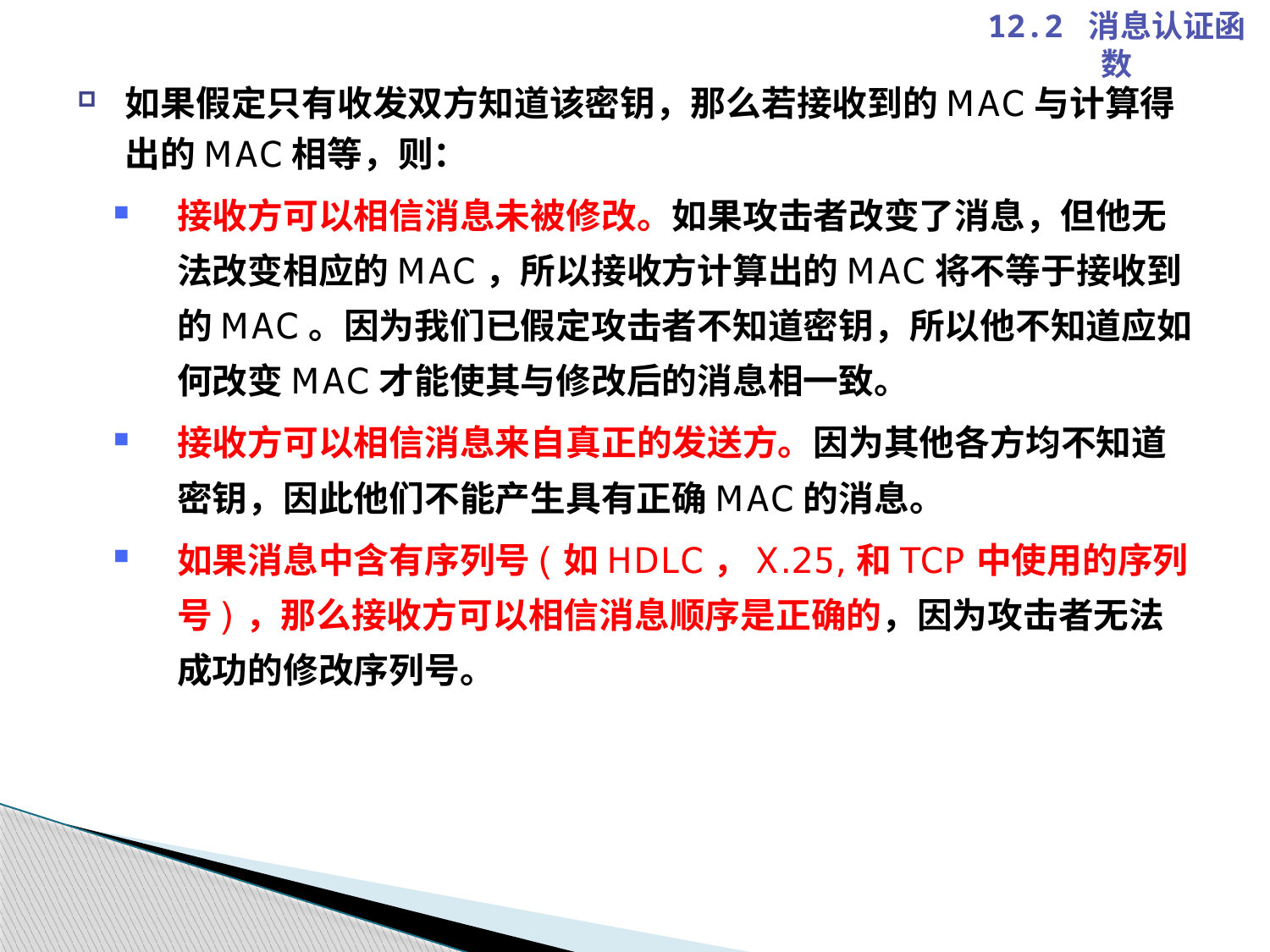

12.2 消息认证函数
如果假定只有收发双方知道该密钥，那么若接收到的MAC与计算得出的MAC相等，则：
接收方可以相信消息未被修改。如果攻击者改变了消息，但他无法改变相应的MAC，所以接收方计算出的MAC将不等于接收到的MAC。因为我们已假定攻击者不知道密钥，所以他不知道应如何改变MAC才能使其与修改后的消息相一致。
接收方可以相信消息来自真正的发送方。因为其他各方均不知道密钥，因此他们不能产生具有正确MAC的消息。
如果消息中含有序列号(如HDLC，X.25,和TCP中使用的序列号)，那么接收方可以相信消息顺序是正确的，因为攻击者无法成功的修改序列号。